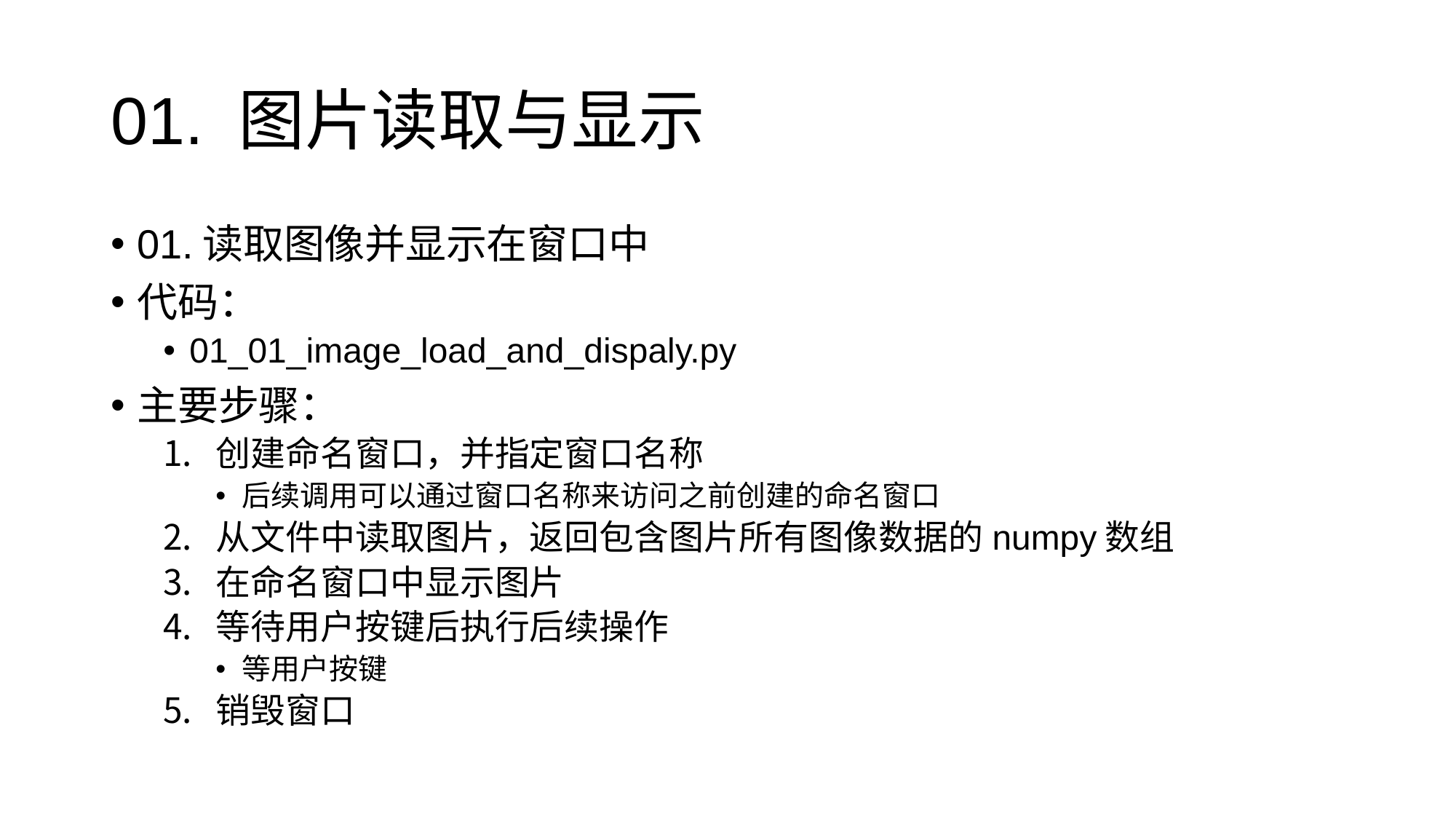

# 01. 图片读取与显示
01.读取图像并显示在窗口中
代码：
01_01_image_load_and_dispaly.py
主要步骤：
创建命名窗口，并指定窗口名称
后续调用可以通过窗口名称来访问之前创建的命名窗口
从文件中读取图片，返回包含图片所有图像数据的numpy数组
在命名窗口中显示图片
等待用户按键后执行后续操作
等用户按键
销毁窗口